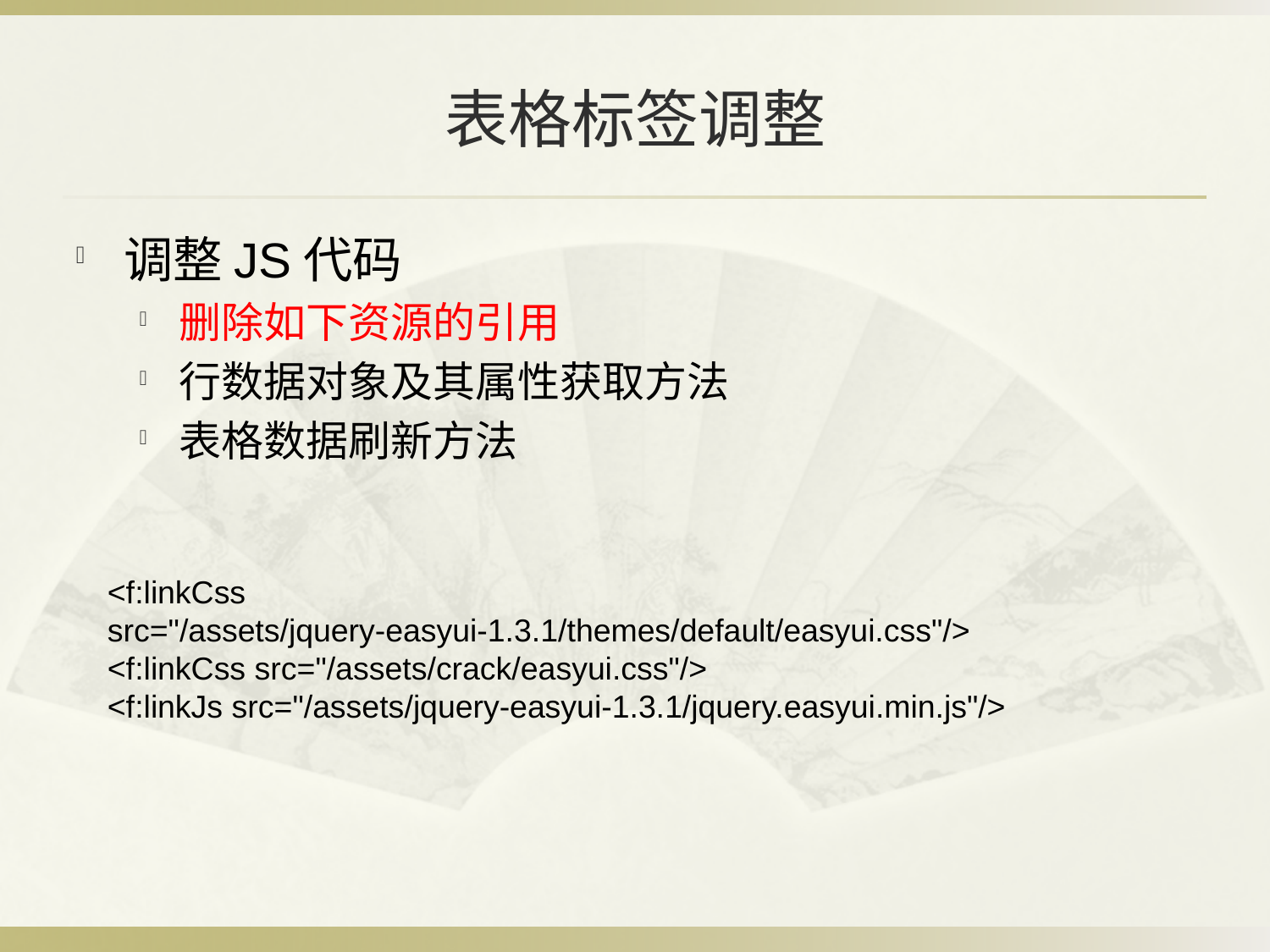

# 表格标签调整
调整JS代码
删除如下资源的引用
行数据对象及其属性获取方法
表格数据刷新方法
<f:linkCss src="/assets/jquery-easyui-1.3.1/themes/default/easyui.css"/>
<f:linkCss src="/assets/crack/easyui.css"/>
<f:linkJs src="/assets/jquery-easyui-1.3.1/jquery.easyui.min.js"/>